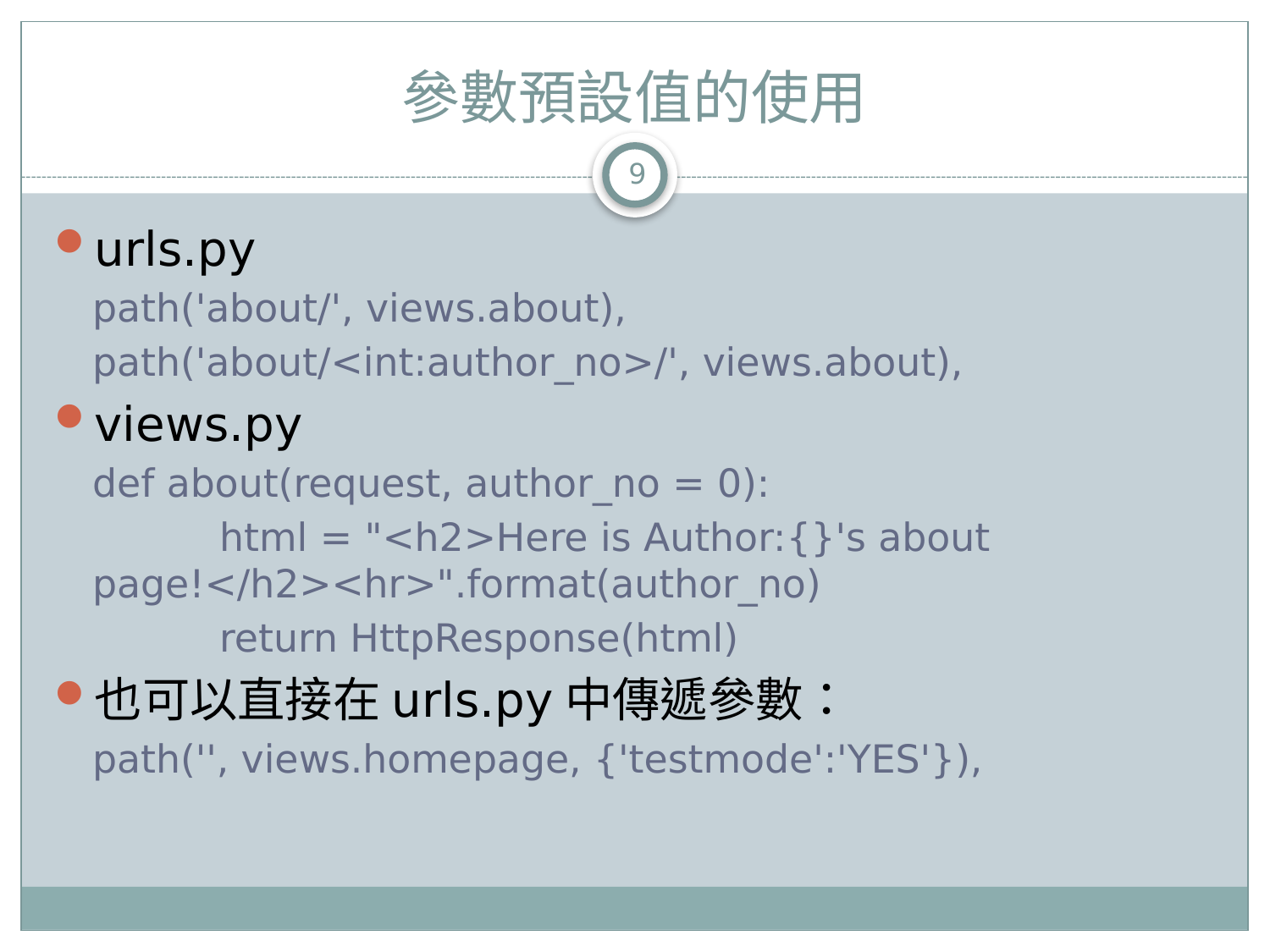

# 參數預設值的使用
9
urls.py
path('about/', views.about),
path('about/<int:author_no>/', views.about),
views.py
def about(request, author_no = 0):
	html = "<h2>Here is Author:{}'s about page!</h2><hr>".format(author_no)
	return HttpResponse(html)
也可以直接在urls.py中傳遞參數：
path('', views.homepage, {'testmode':'YES'}),